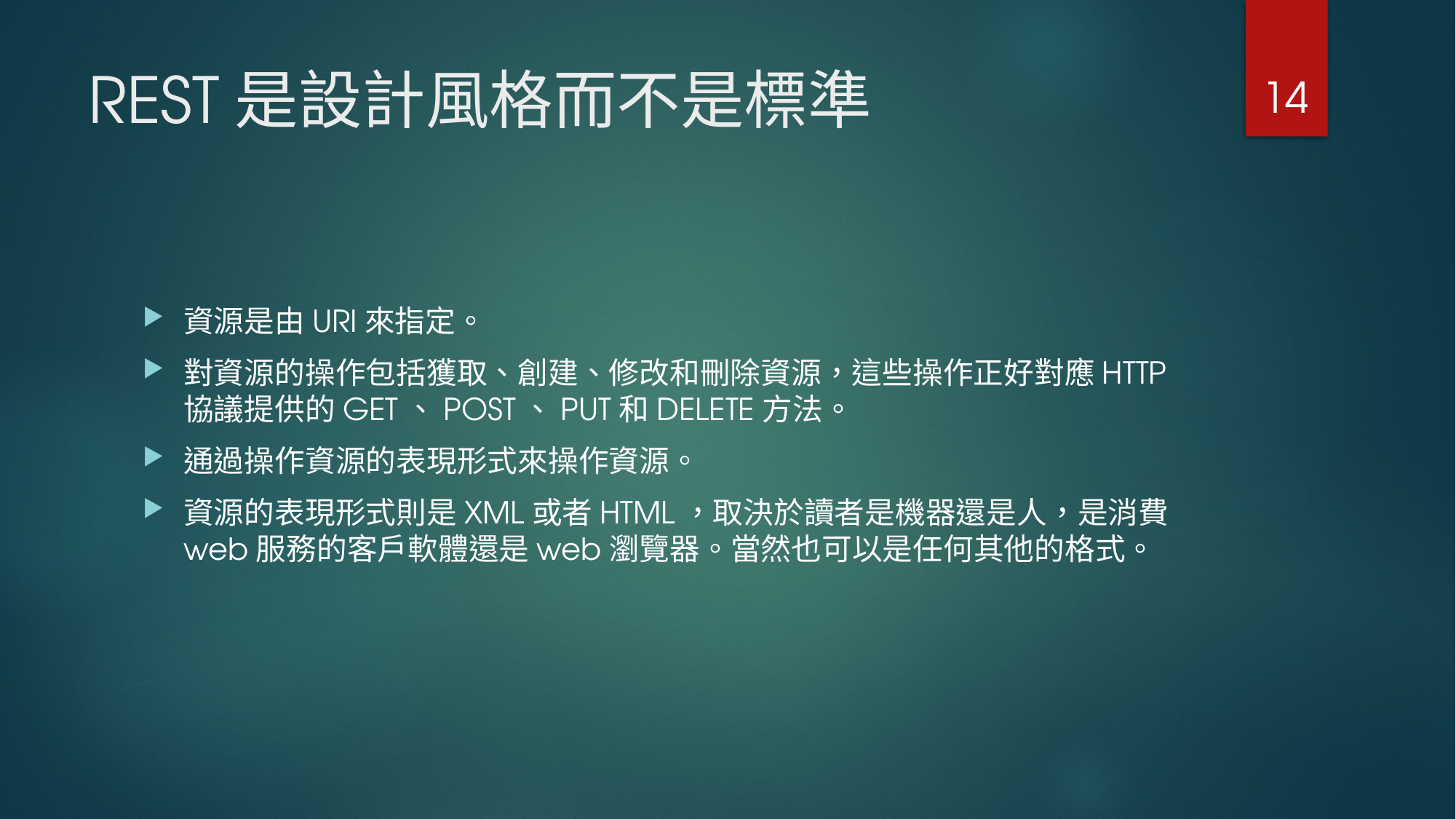

14
# REST是設計風格而不是標準

資源是由URI來指定。
對資源的操作包括獲取、創建、修改和刪除資源，這些操作正好對應HTTP協議提供的GET、POST、PUT和DELETE方法。
通過操作資源的表現形式來操作資源。
資源的表現形式則是XML或者HTML，取決於讀者是機器還是人，是消費web服務的客戶軟體還是web瀏覽器。當然也可以是任何其他的格式。